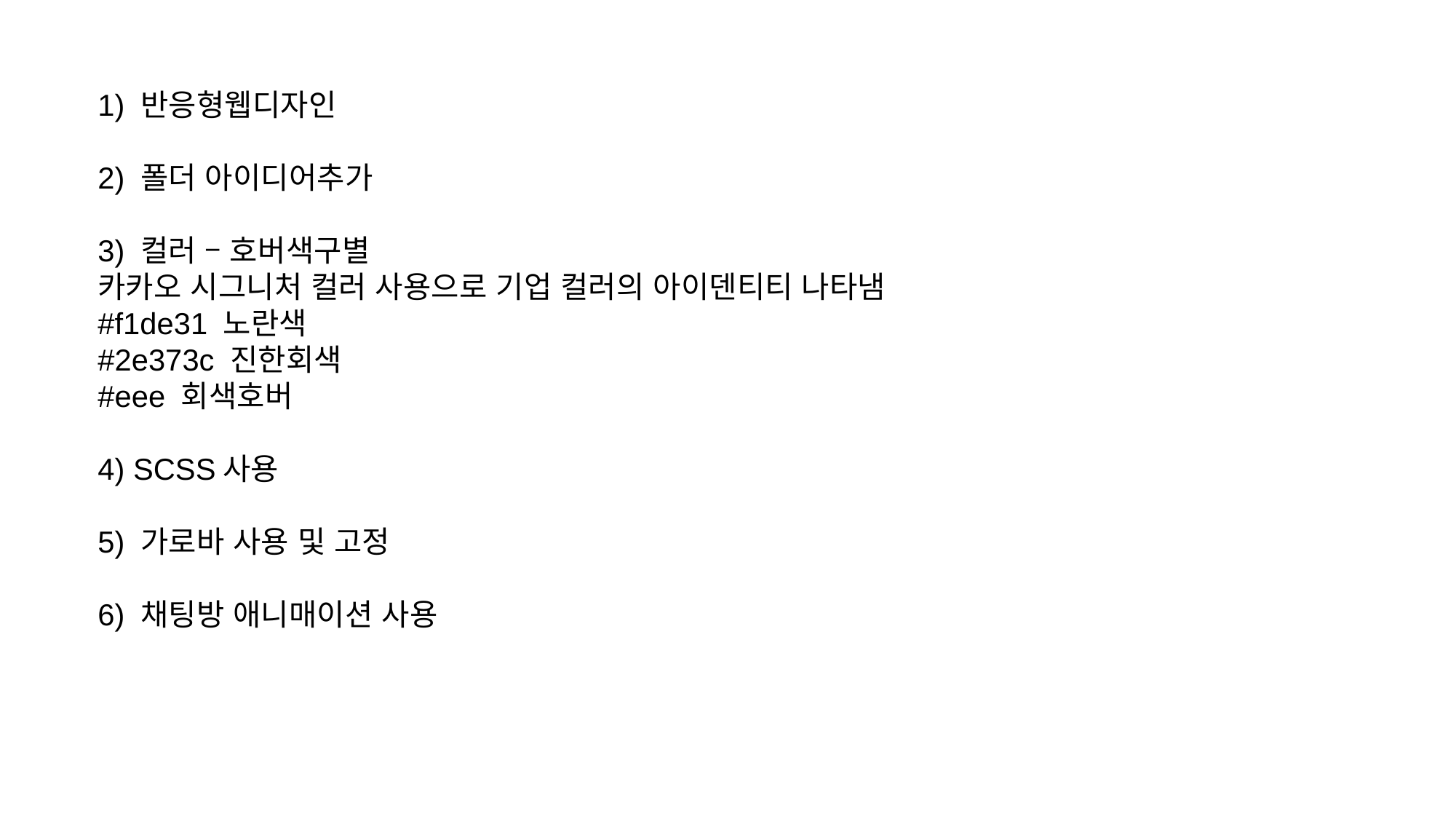

1) 반응형웹디자인

2) 폴더 아이디어추가

3) 컬러 – 호버색구별
카카오 시그니처 컬러 사용으로 기업 컬러의 아이덴티티 나타냄
#f1de31 노란색
#2e373c 진한회색
#eee 회색호버

4) SCSS사용

5) 가로바 사용 및 고정

6) 채팅방 애니매이션 사용